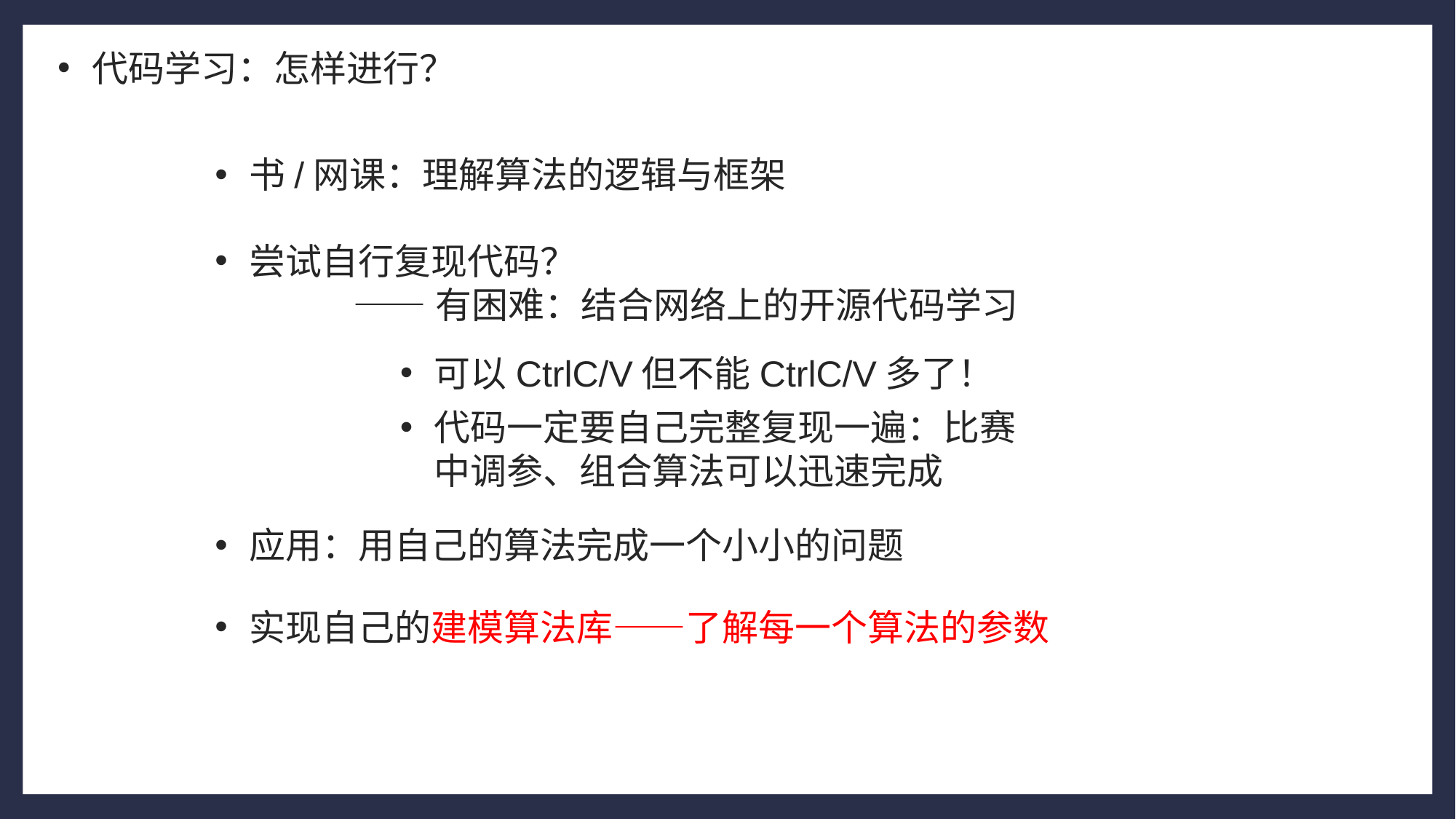

代码学习：怎样进行？
书/网课：理解算法的逻辑与框架
尝试自行复现代码？
                 ——有困难：结合网络上的开源代码学习
可以CtrlC/V但不能CtrlC/V多了！
代码一定要自己完整复现一遍：比赛中调参、组合算法可以迅速完成
应用：用自己的算法完成一个小小的问题
实现自己的建模算法库——了解每一个算法的参数